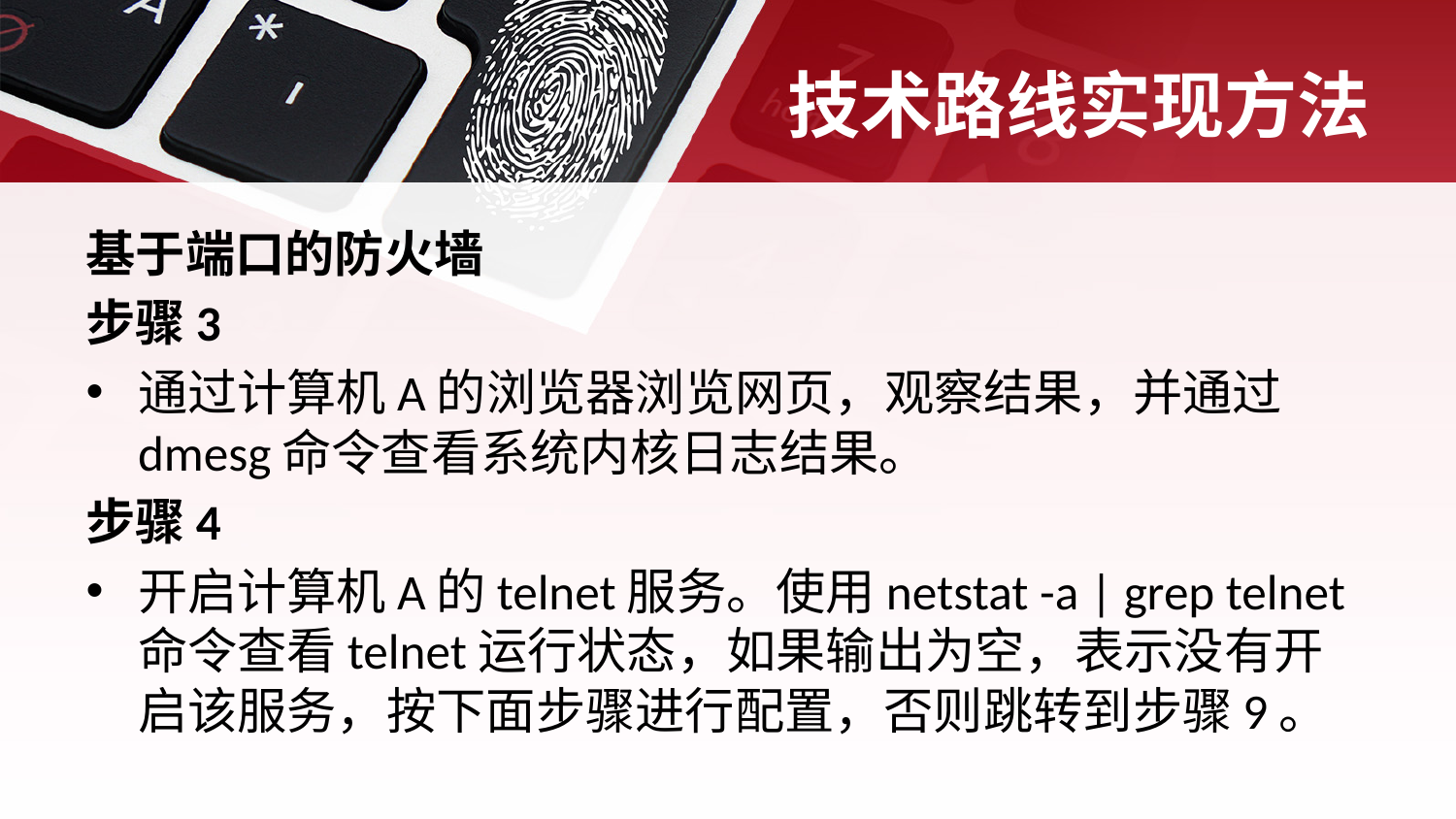

# 技术路线实现方法
基于端口的防火墙
步骤3
通过计算机A的浏览器浏览网页，观察结果，并通过dmesg命令查看系统内核日志结果。
步骤4
开启计算机A的telnet服务。使用netstat -a | grep telnet命令查看telnet运行状态，如果输出为空，表示没有开启该服务，按下面步骤进行配置，否则跳转到步骤9。